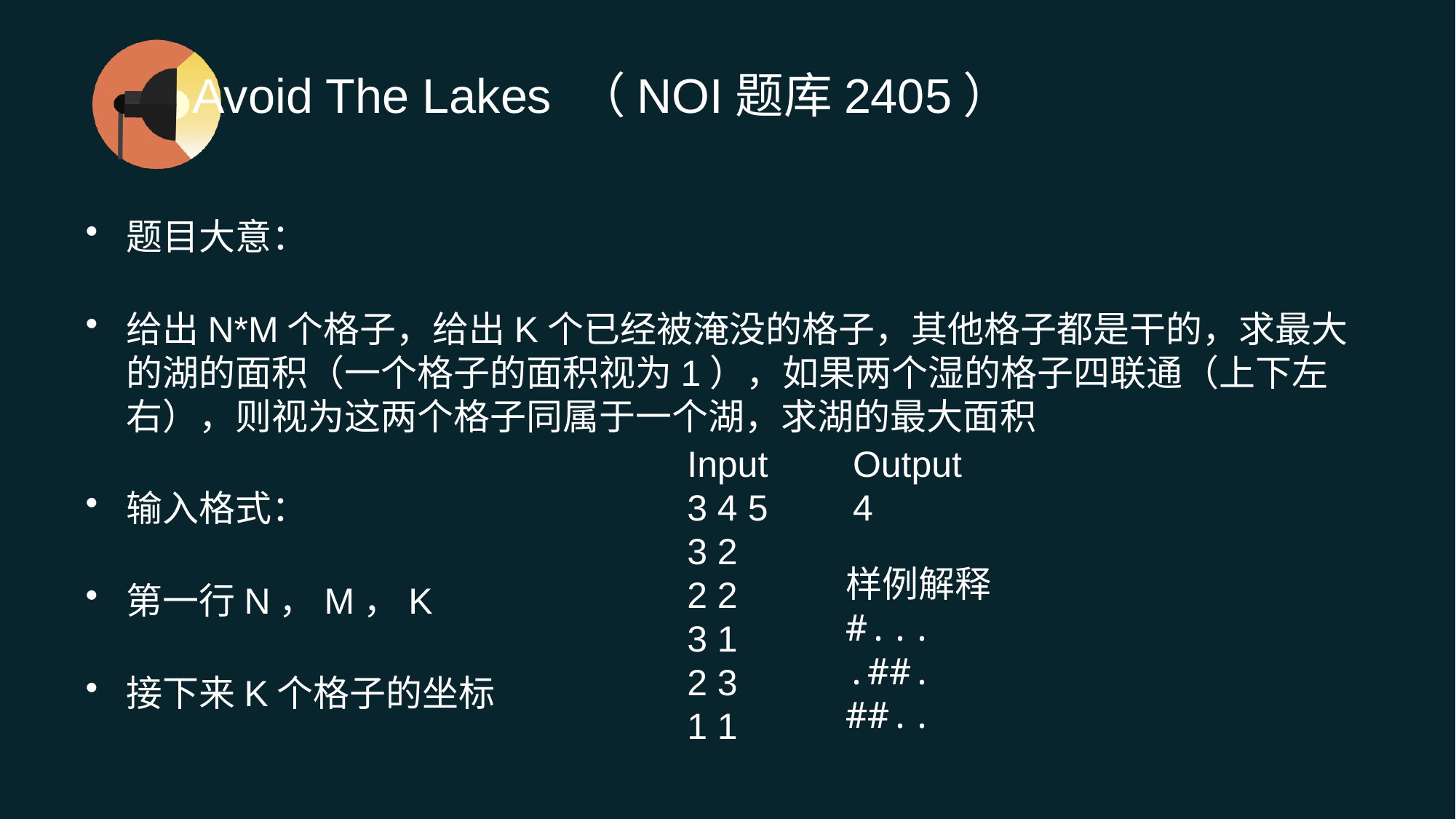

题目大意：
给出N*M个格子，给出K个已经被淹没的格子，其他格子都是干的，求最大的湖的面积（一个格子的面积视为1），如果两个湿的格子四联通（上下左右），则视为这两个格子同属于一个湖，求湖的最大面积
输入格式：
第一行N，M，K
接下来K个格子的坐标
Avoid The Lakes （NOI题库2405）
Output
4
Input
3 4 5 3 2   2 2   3 1   2 3   1 1
样例解释
#...
.##.
##..